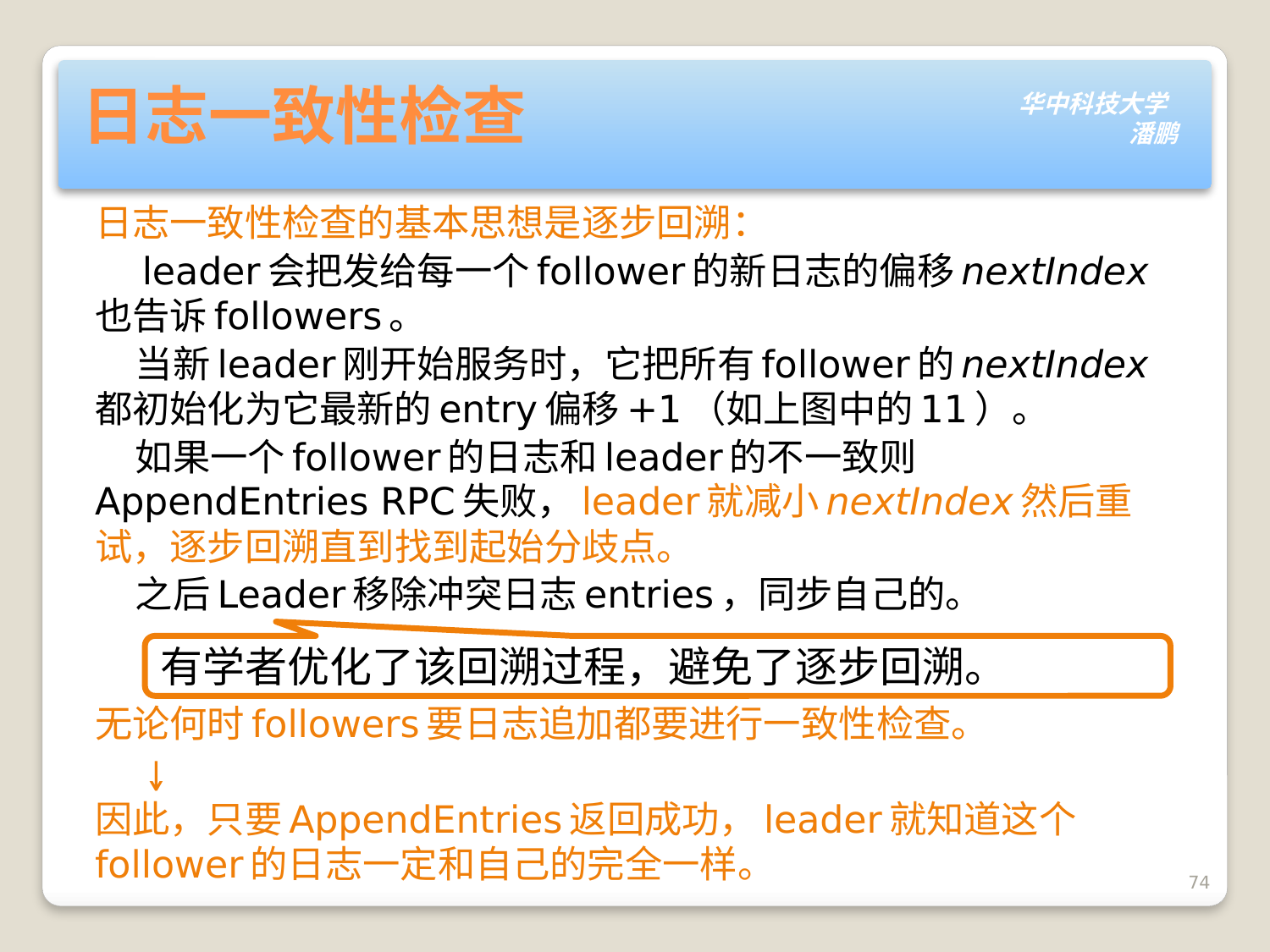

# 日志一致性检查
日志一致性检查的基本思想是逐步回溯：
    leader会把发给每一个follower的新日志的偏移nextIndex也告诉followers。
    当新leader刚开始服务时，它把所有follower的nextIndex都初始化为它最新的entry偏移+1（如上图中的11）。
    如果一个follower的日志和leader的不一致则AppendEntries RPC失败，leader就减小nextIndex然后重试，逐步回溯直到找到起始分歧点。
    之后Leader移除冲突日志entries，同步自己的。

无论何时followers要日志追加都要进行一致性检查。
     ↓
因此，只要AppendEntries返回成功，leader就知道这个follower的日志一定和自己的完全一样。
有学者优化了该回溯过程，避免了逐步回溯。
74